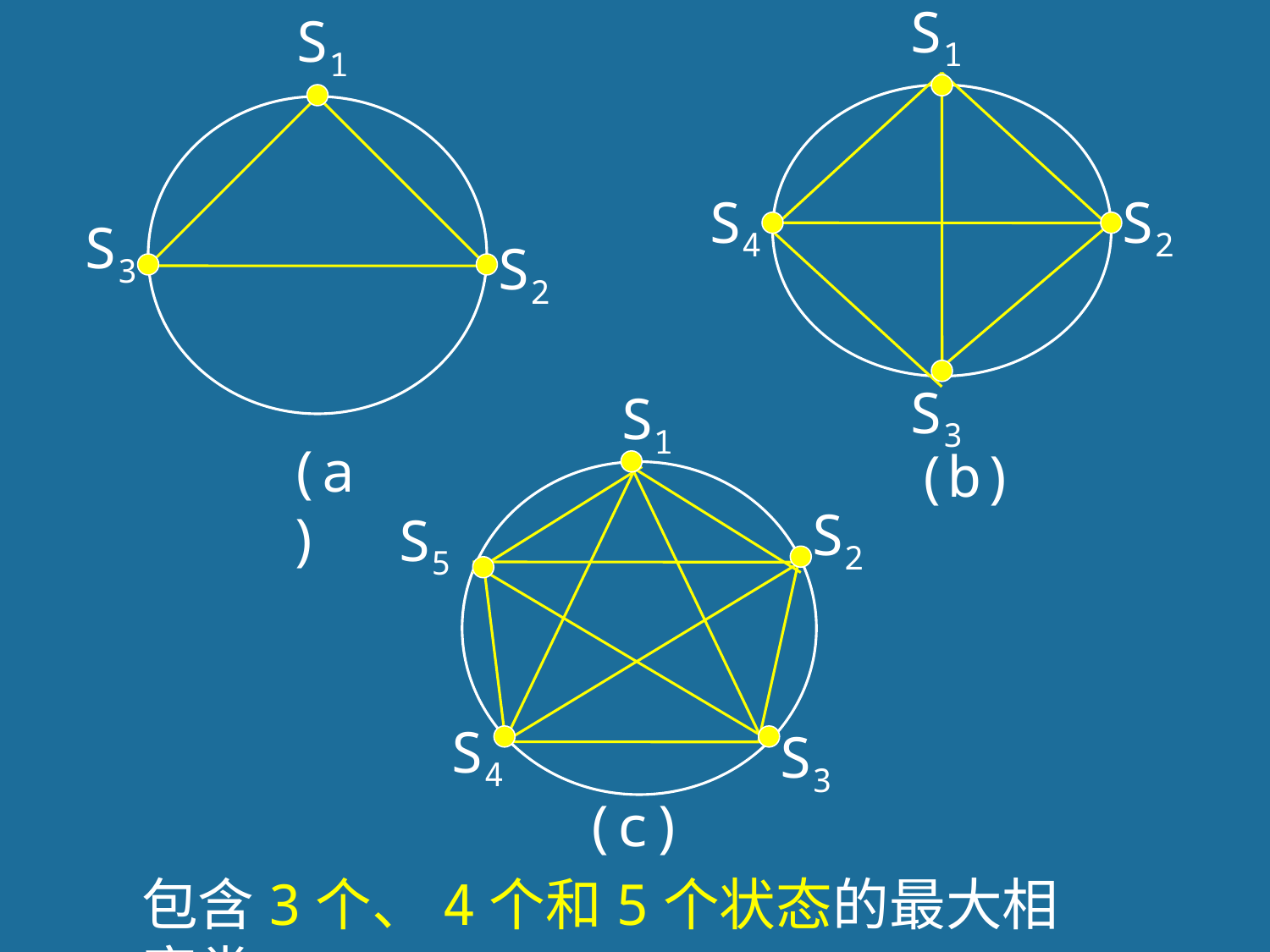

S1
S1

S4
S2

S3
(b)

S3
S2

S1

S2
S5

S4
S3

(c)
(a)
包含3个、4个和5个状态的最大相容类
84